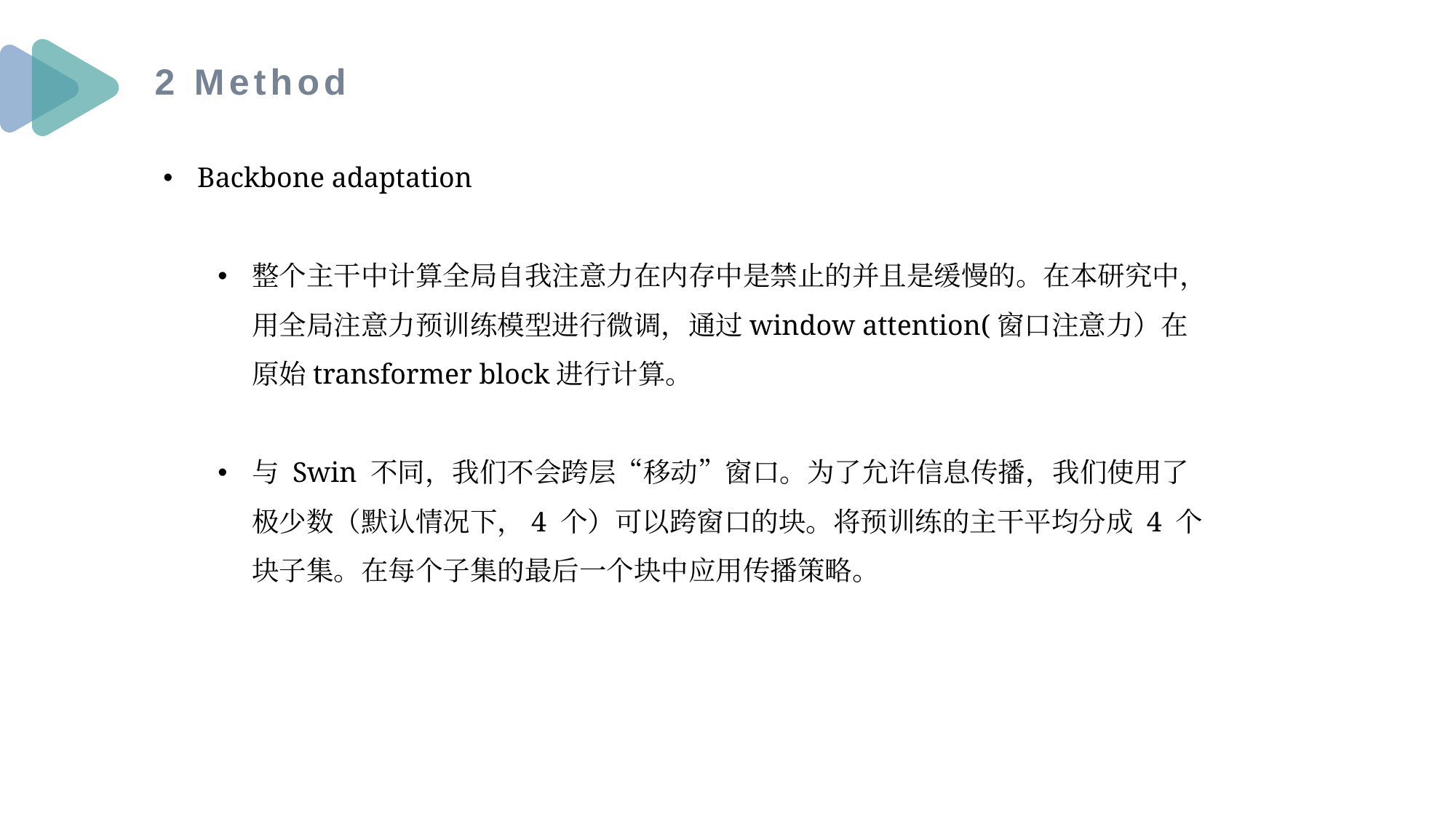

2 Method
Backbone adaptation

整个主干中计算全局自我注意力在内存中是禁止的并且是缓慢的。在本研究中，用全局注意力预训练模型进行微调，通过window attention(窗口注意力）在原始transformer block进行计算。

与 Swin 不同，我们不会跨层“移动”窗口。为了允许信息传播，我们使用了极少数（默认情况下，4 个）可以跨窗口的块。将预训练的主干平均分成 4 个块子集。在每个子集的最后一个块中应用传播策略。